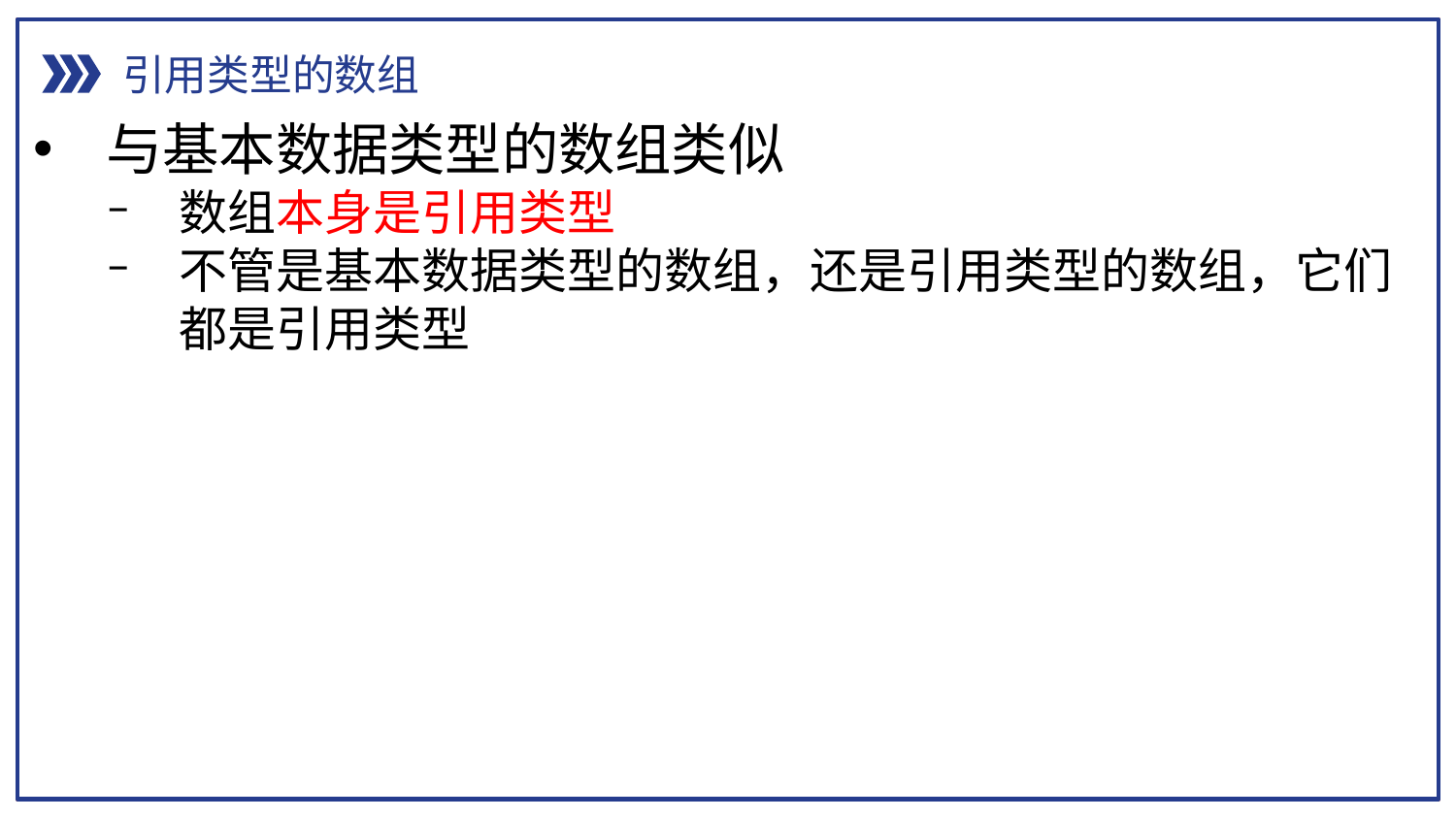

引用类型的数组

与基本数据类型的数组类似
数组本身是引用类型
不管是基本数据类型的数组，还是引用类型的数组，它们都是引用类型